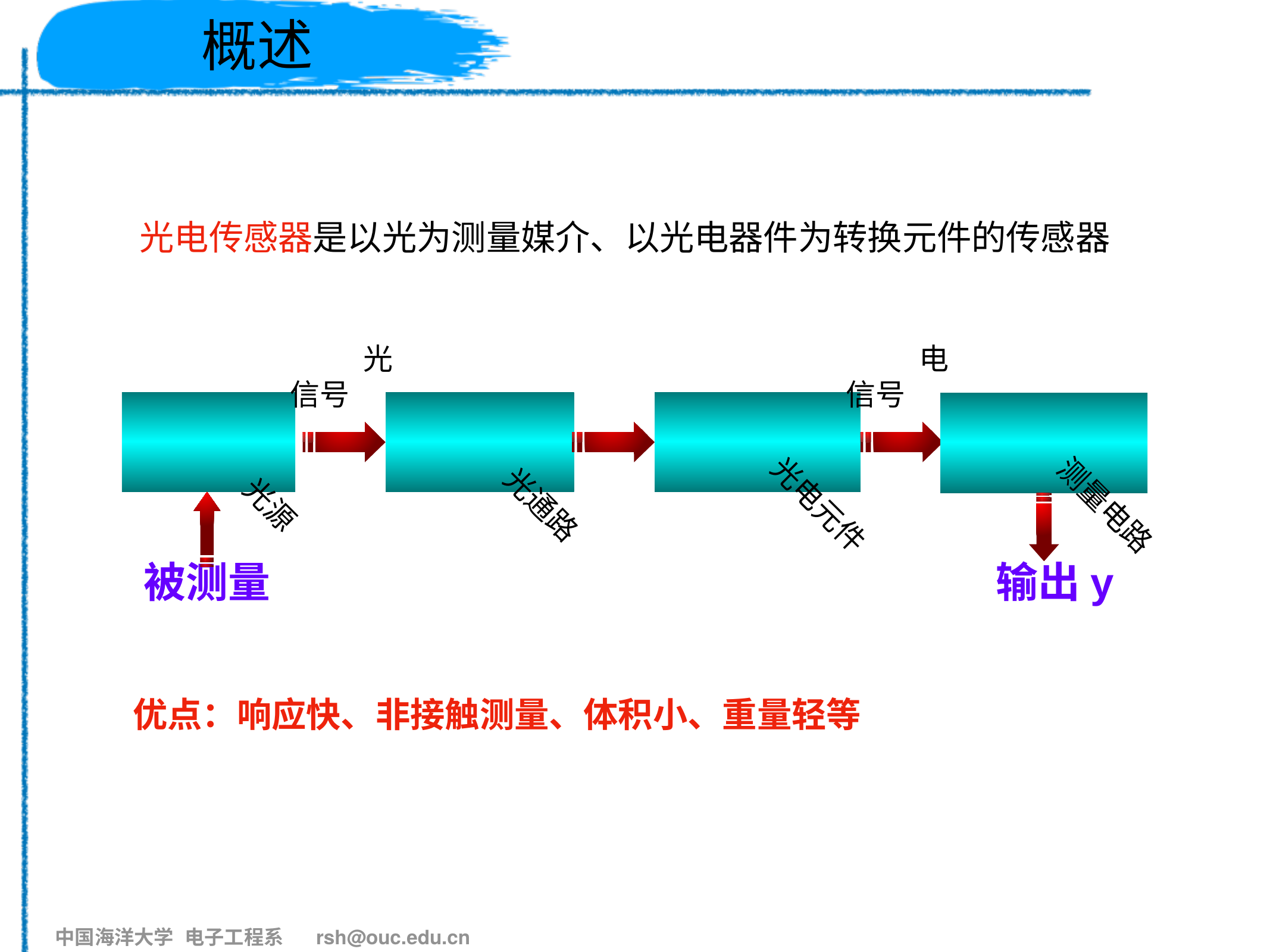

# 概述
光电传感器是以光为测量媒介、以光电器件为转换元件的传感器
光信号
电信号

光源

光通路

光电元件

测量电路

被测量
输出y
优点：响应快、非接触测量、体积小、重量轻等